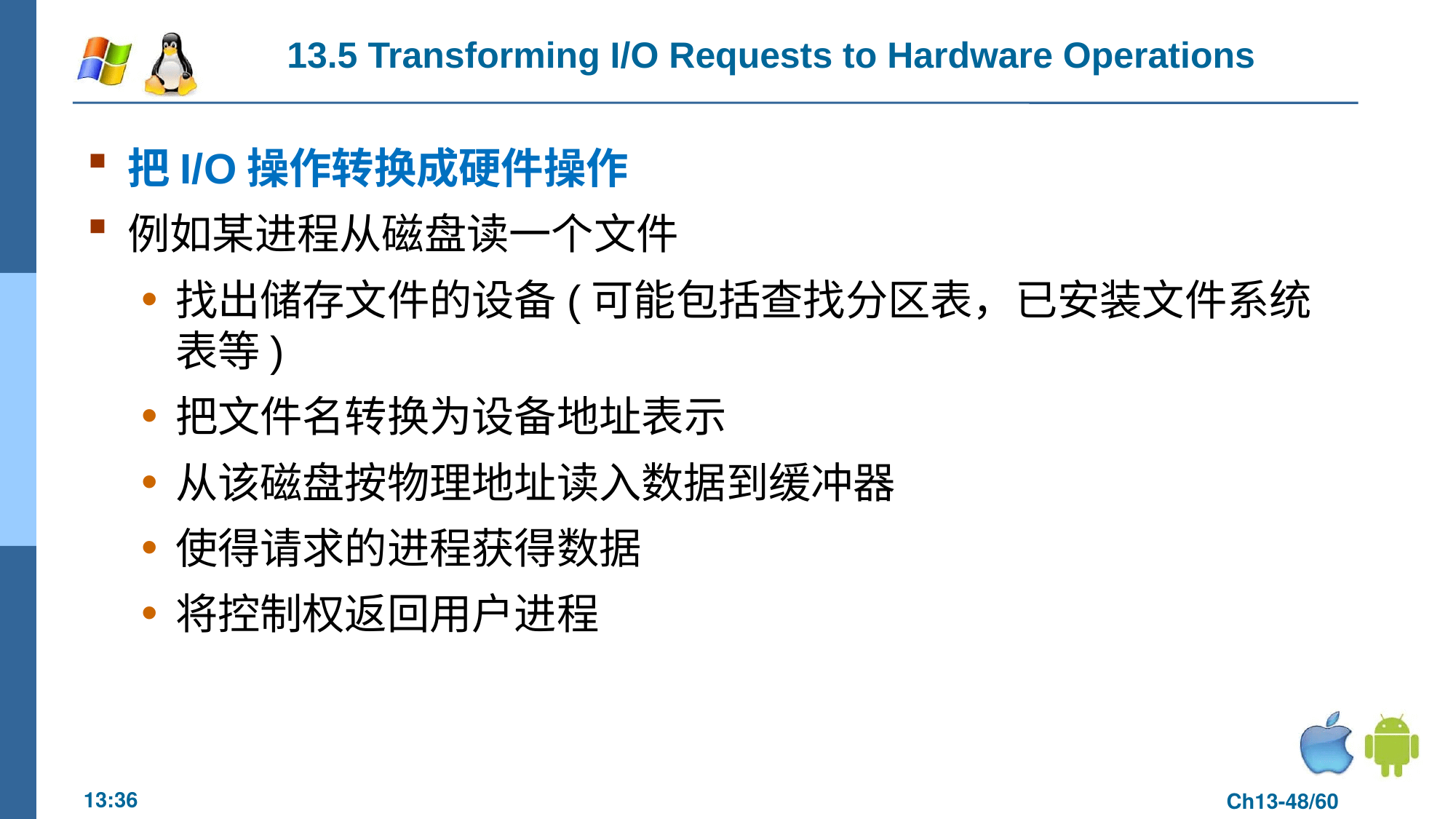

# 13.5 Transforming I/O Requests to Hardware Operations
把I/O操作转换成硬件操作
例如某进程从磁盘读一个文件
找出储存文件的设备(可能包括查找分区表，已安装文件系统表等)
把文件名转换为设备地址表示
从该磁盘按物理地址读入数据到缓冲器
使得请求的进程获得数据
将控制权返回用户进程